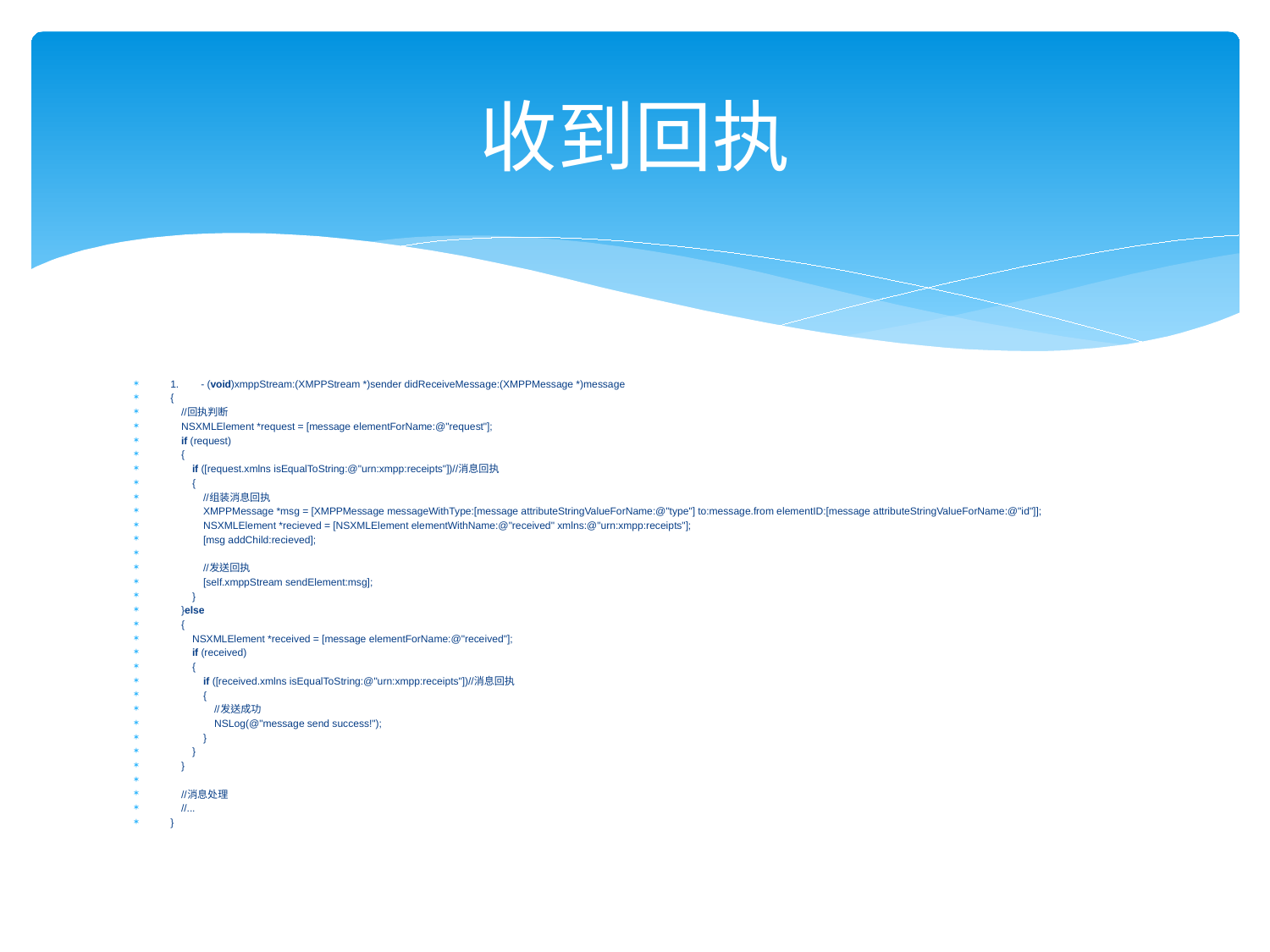

# 收到回执
1.	- (void)xmppStream:(XMPPStream *)sender didReceiveMessage:(XMPPMessage *)message
{
    //回执判断
    NSXMLElement *request = [message elementForName:@"request"];
    if (request)
    {
        if ([request.xmlns isEqualToString:@"urn:xmpp:receipts"])//消息回执
        {
            //组装消息回执
            XMPPMessage *msg = [XMPPMessage messageWithType:[message attributeStringValueForName:@"type"] to:message.from elementID:[message attributeStringValueForName:@"id"]];
            NSXMLElement *recieved = [NSXMLElement elementWithName:@"received" xmlns:@"urn:xmpp:receipts"];
            [msg addChild:recieved];

            //发送回执
            [self.xmppStream sendElement:msg];
        }
    }else
    {
        NSXMLElement *received = [message elementForName:@"received"];
        if (received)
        {
            if ([received.xmlns isEqualToString:@"urn:xmpp:receipts"])//消息回执
            {
                //发送成功
                NSLog(@"message send success!");
            }
        }
    }

    //消息处理
    //...
}